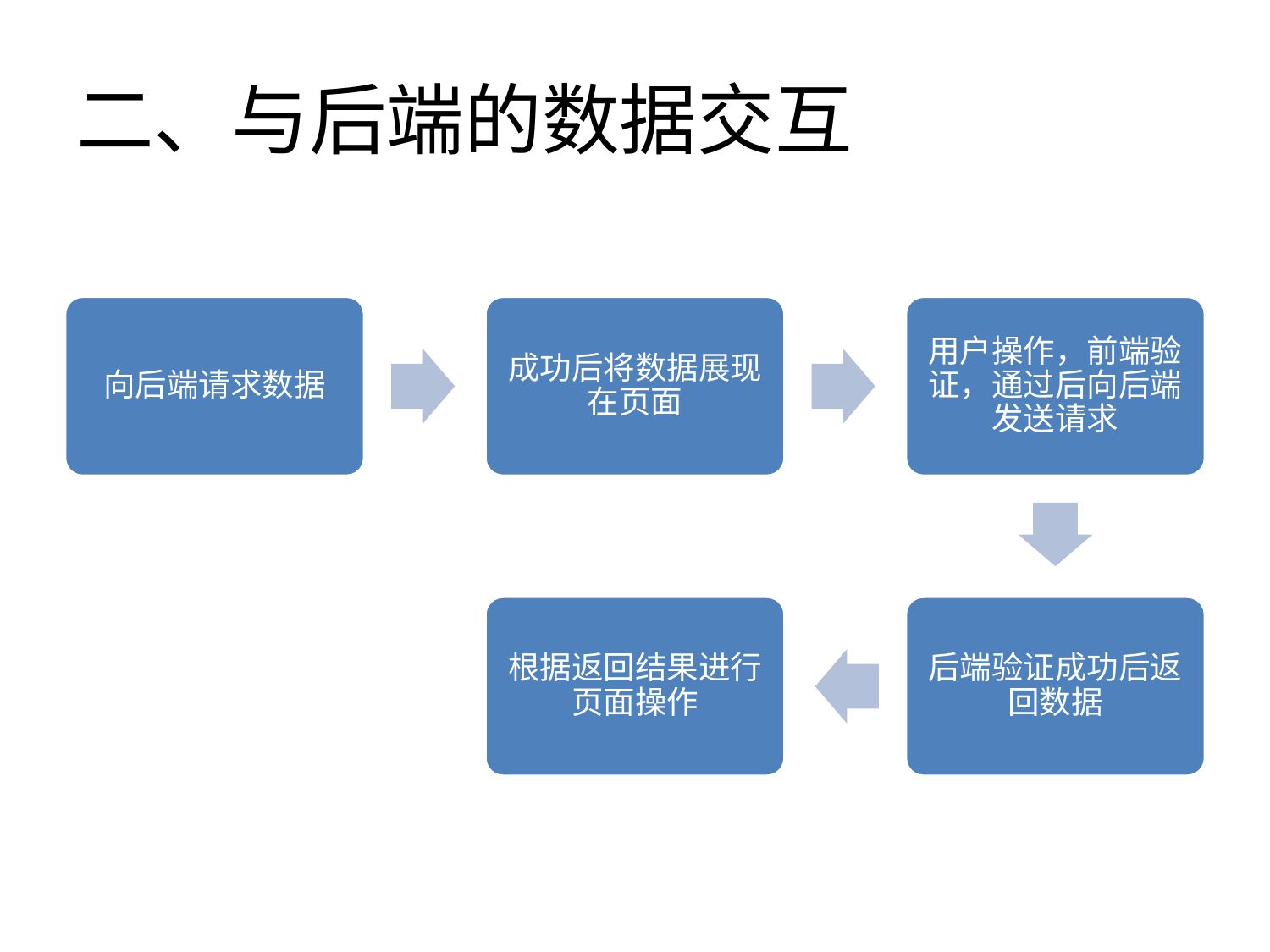

# 二、与后端的数据交互
向后端请求数据

成功后将数据展现在页面

用户操作，前端验证，通过后向后端发送请求

后端验证成功后返回数据

根据返回结果进行页面操作